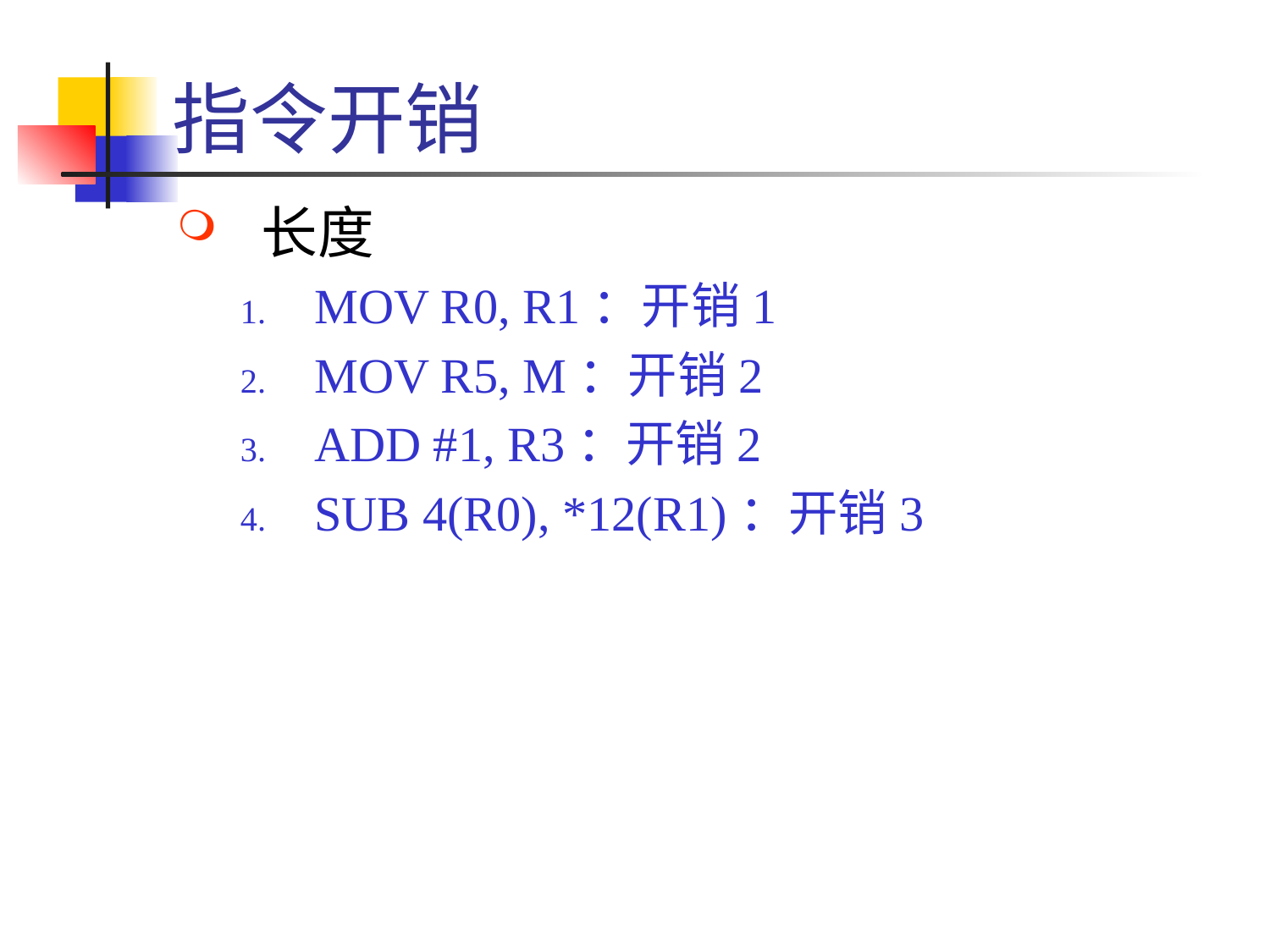

# 指令开销
长度
MOV R0, R1：开销1
MOV R5, M：开销2
ADD #1, R3：开销2
SUB 4(R0), *12(R1)：开销3